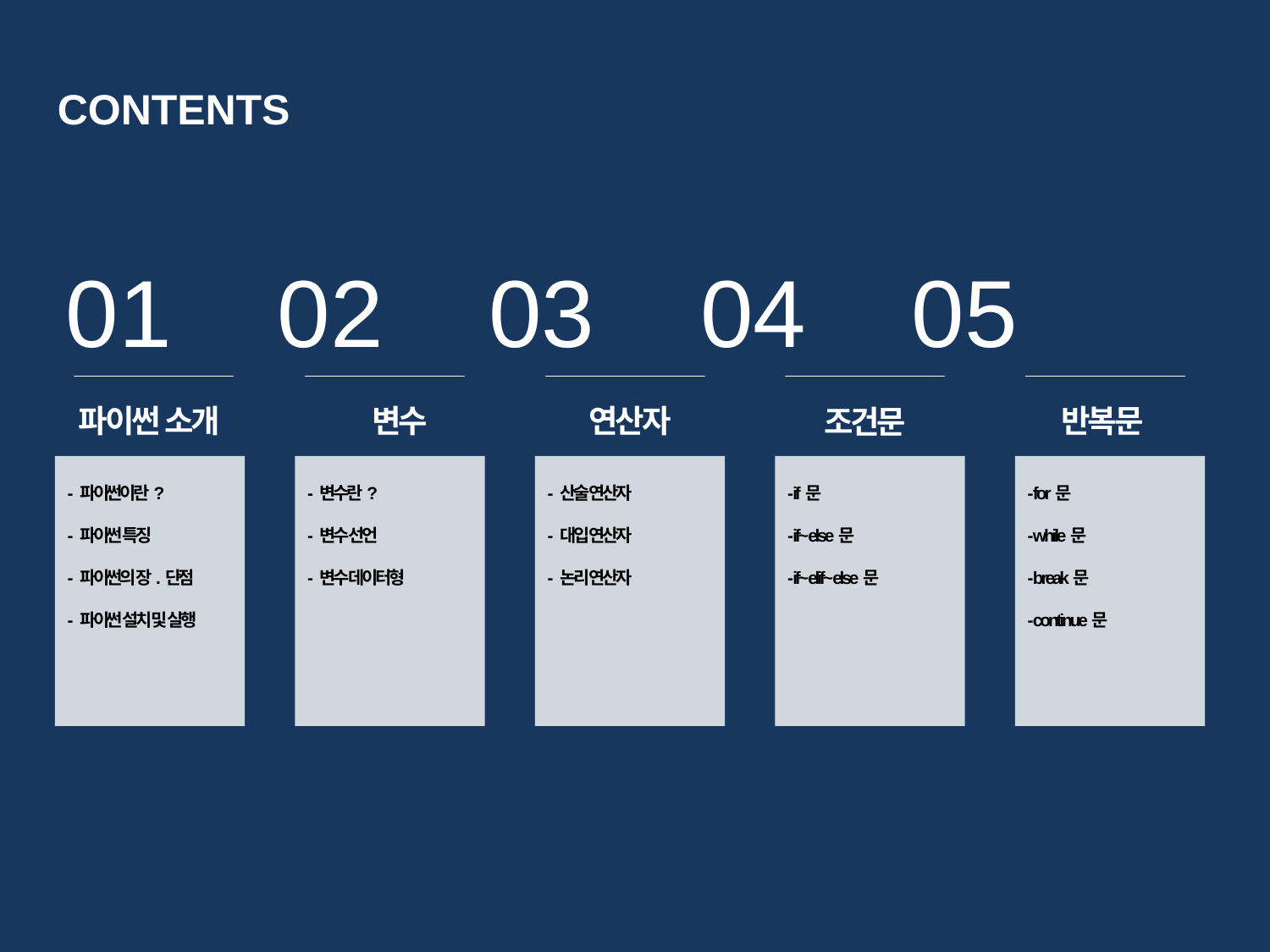

CONTENTS
01    02    03    04    05
파이썬 소개
변수
연산자
반복문
조건문

- 파이썬이란?

- 파이썬 특징

- 파이썬의 장.단점

- 파이썬 설치 및 실행
- 변수란?

- 변수 선언

- 변수 데이터형
- 산술 연산자

- 대입 연산자

- 논리 연산자
- if문

- if~ else문

- if~ elif~ else문

- for문

- while문

- break문

- continue문